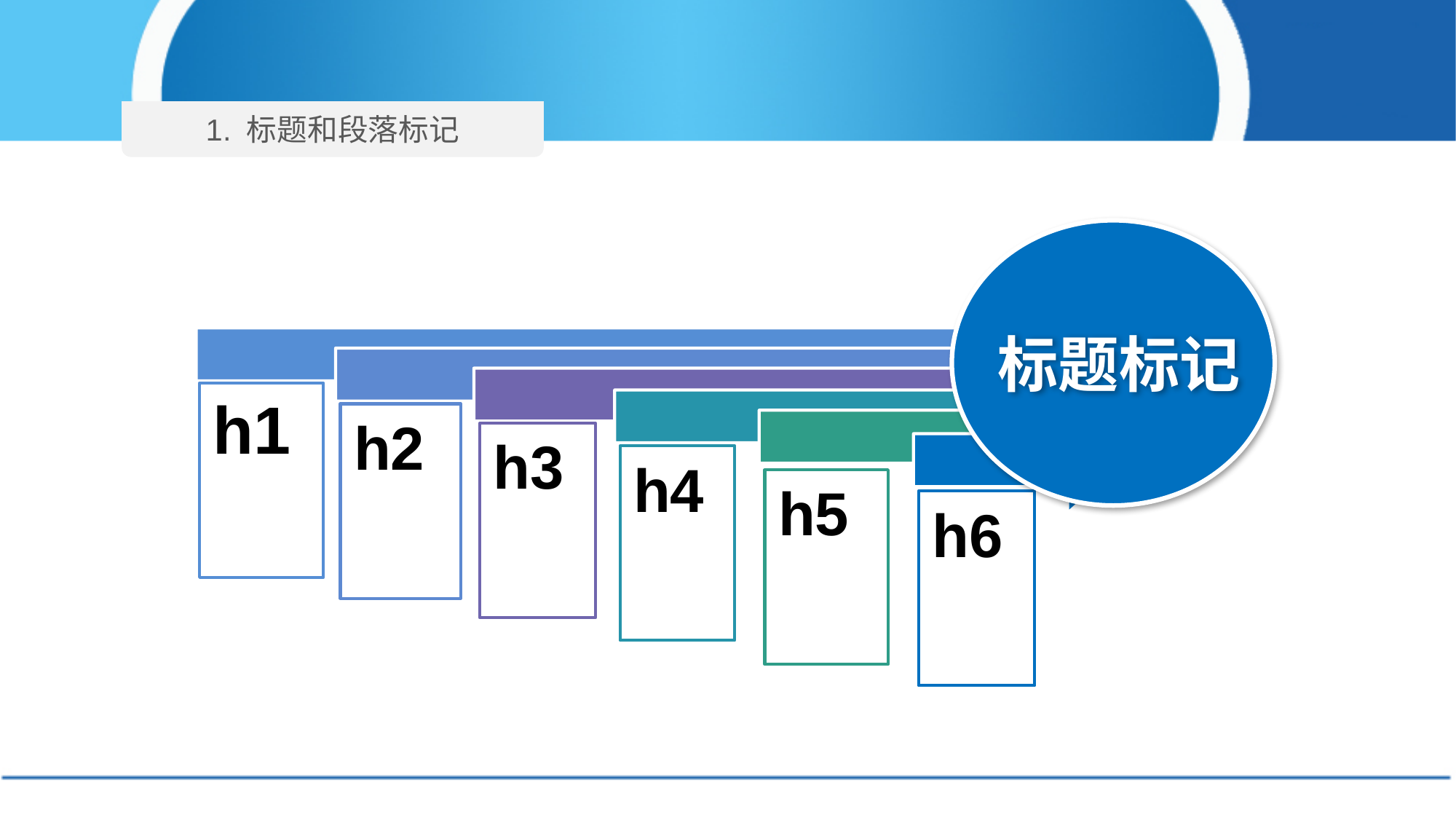

1. 标题和段落标记

标题标记

h1

h2

h3

h4

h5

h6